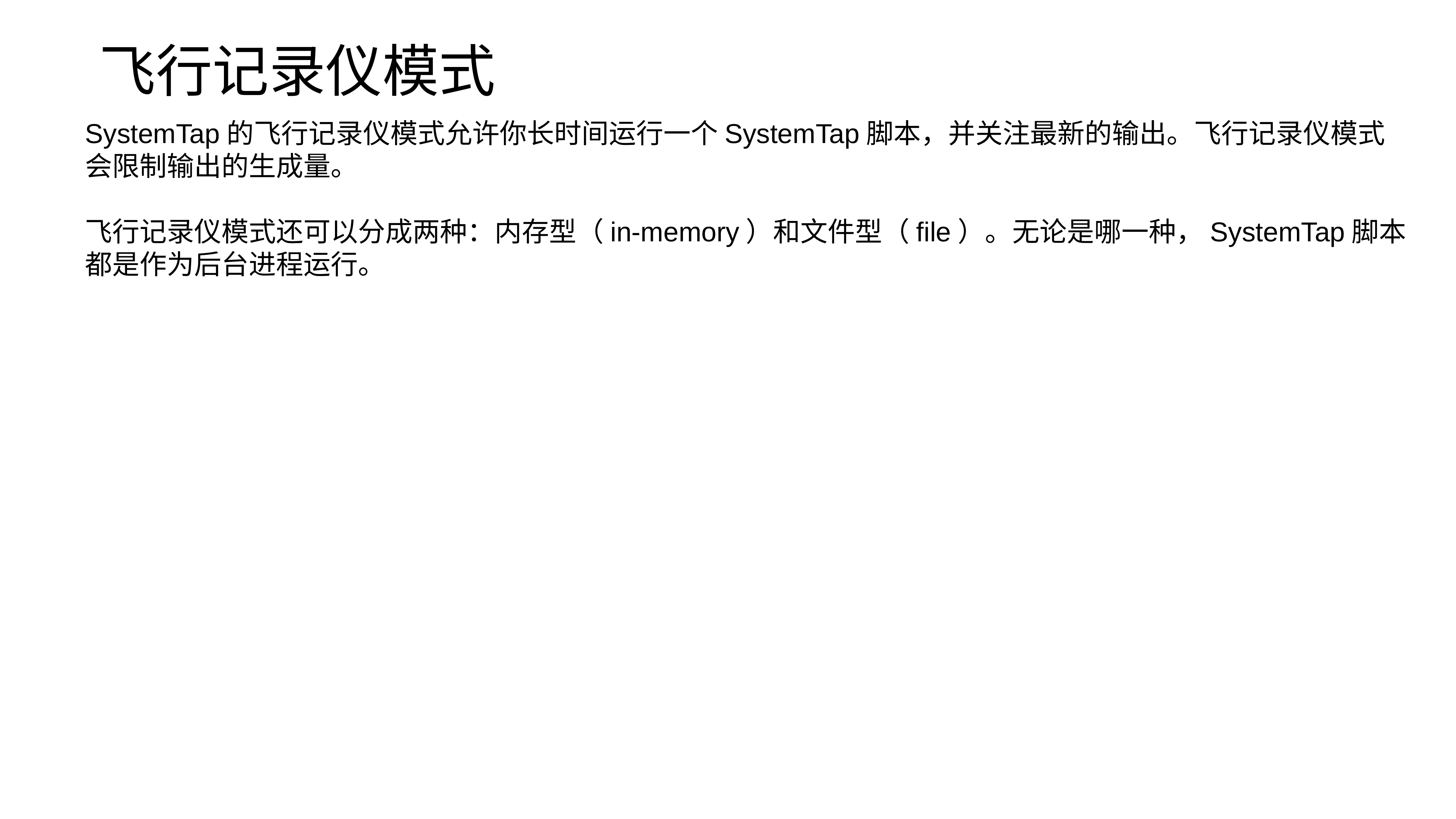

飞行记录仪模式
SystemTap的飞行记录仪模式允许你长时间运行一个SystemTap脚本，并关注最新的输出。飞行记录仪模式会限制输出的生成量。

飞行记录仪模式还可以分成两种：内存型（in-memory）和文件型（file）。无论是哪一种，SystemTap脚本都是作为后台进程运行。